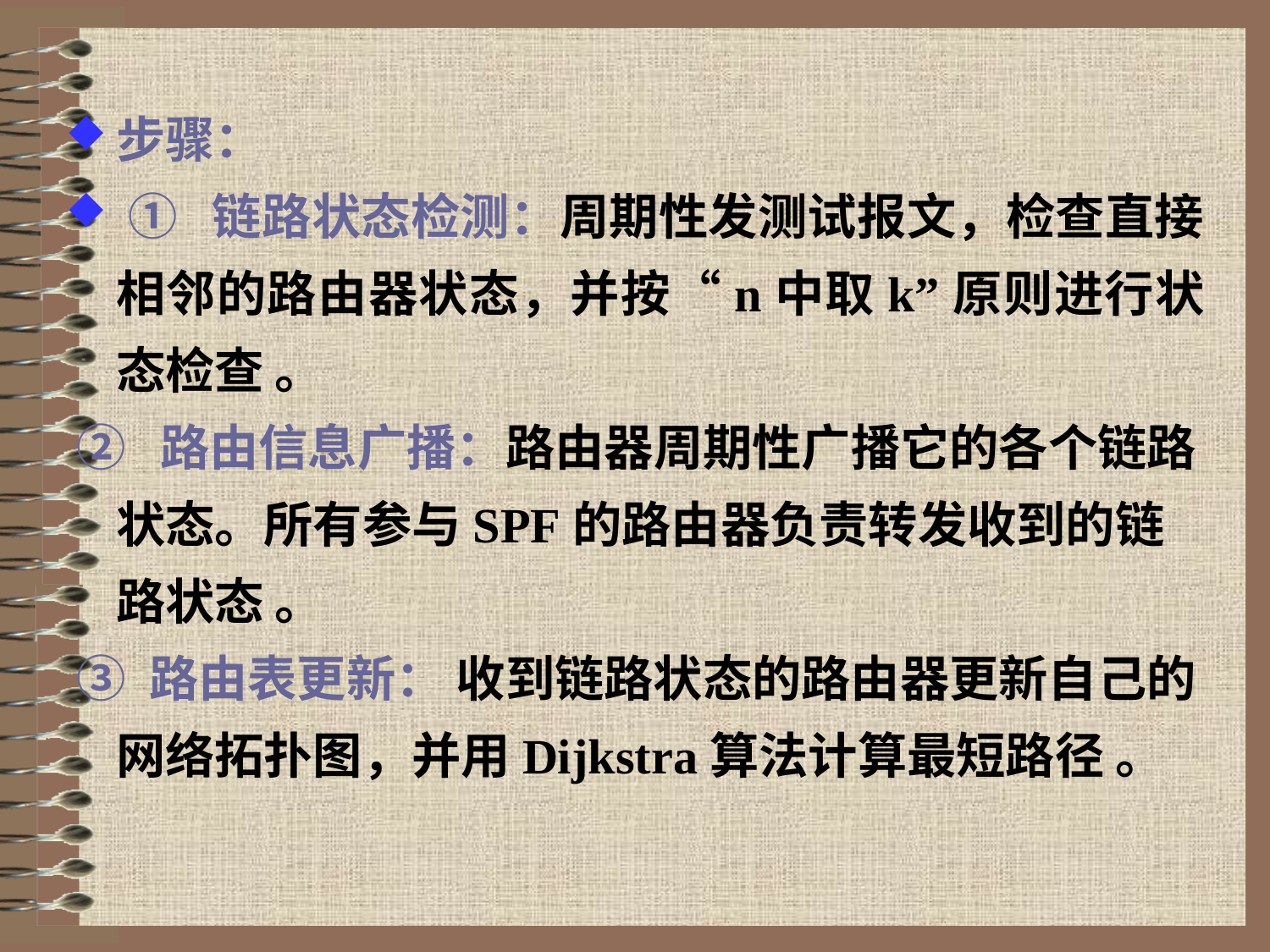

步骤：
 ①  链路状态检测：周期性发测试报文，检查直接相邻的路由器状态，并按“n中取k”原则进行状态检查 。
 ②  路由信息广播：路由器周期性广播它的各个链路状态。所有参与SPF的路由器负责转发收到的链路状态 。
 ③ 路由表更新： 收到链路状态的路由器更新自己的网络拓扑图，并用Dijkstra算法计算最短路径 。